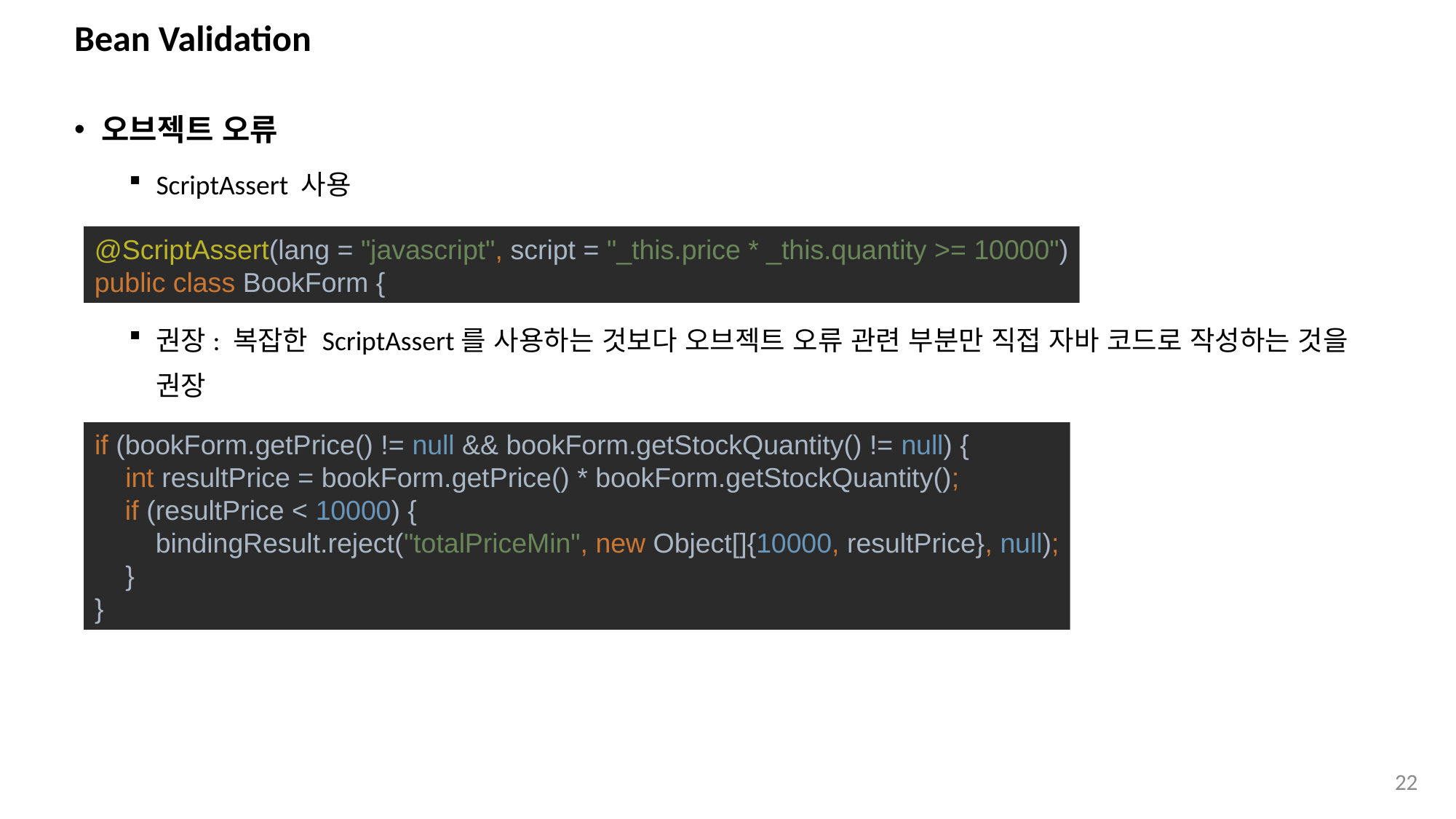

# Bean Validation
오브젝트 오류
ScriptAssert 사용

권장: 복잡한 ScriptAssert를 사용하는 것보다 오브젝트 오류 관련 부분만 직접 자바 코드로 작성하는 것을 권장

@ScriptAssert(lang = "javascript", script = "_this.price * _this.quantity >= 10000")
public class BookForm {
if (bookForm.getPrice() != null && bookForm.getStockQuantity() != null) {
    int resultPrice = bookForm.getPrice() * bookForm.getStockQuantity();
    if (resultPrice < 10000) {
        bindingResult.reject("totalPriceMin", new Object[]{10000, resultPrice}, null);
    }
}
22